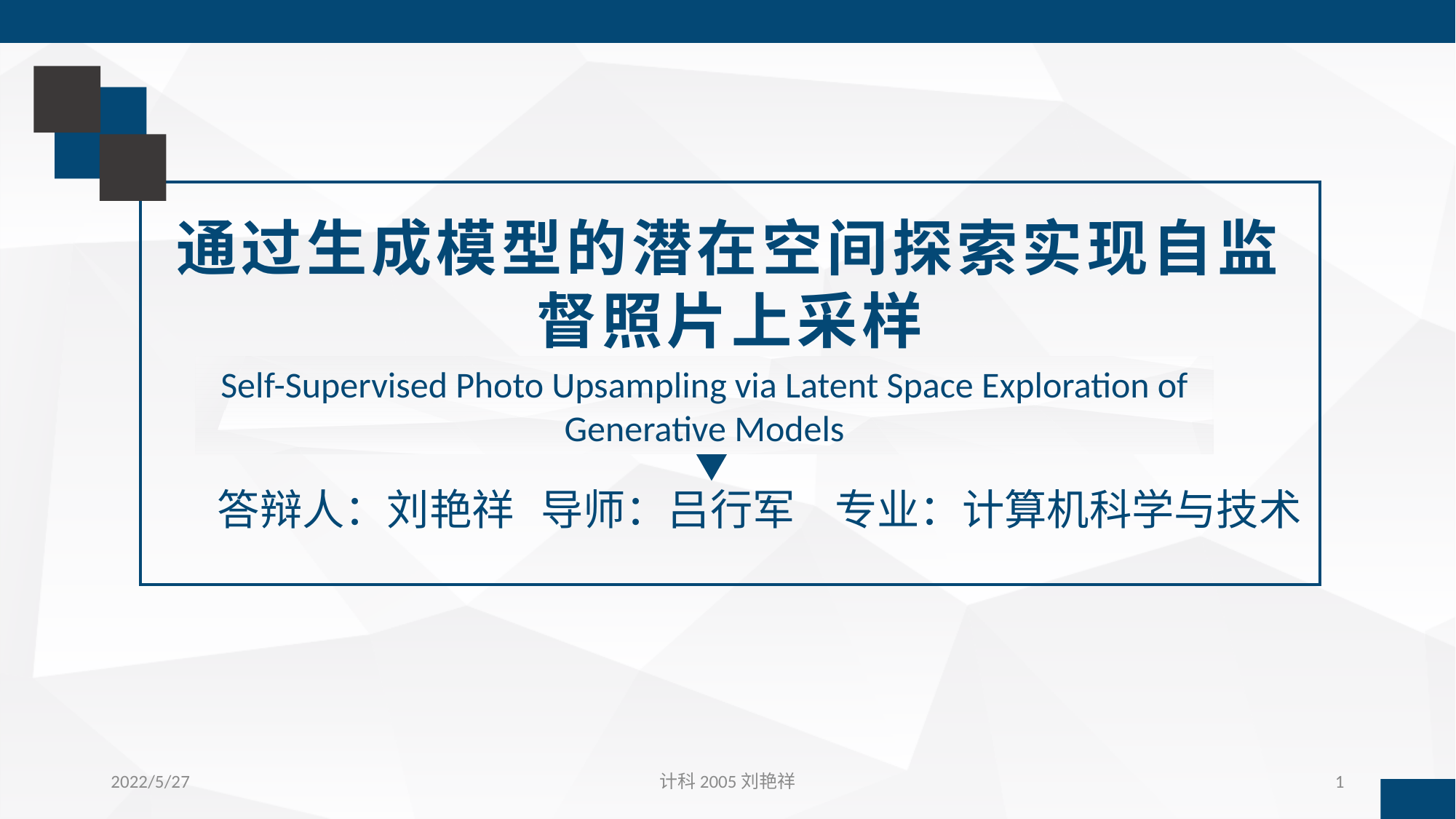

通过生成模型的潜在空间探索实现自监督照片上采样
Self-Supervised Photo Upsampling via Latent Space Exploration of Generative Models

答辩人：刘艳祥
专业：计算机科学与技术
导师：吕行军
2022/5/27
计科2005刘艳祥
1